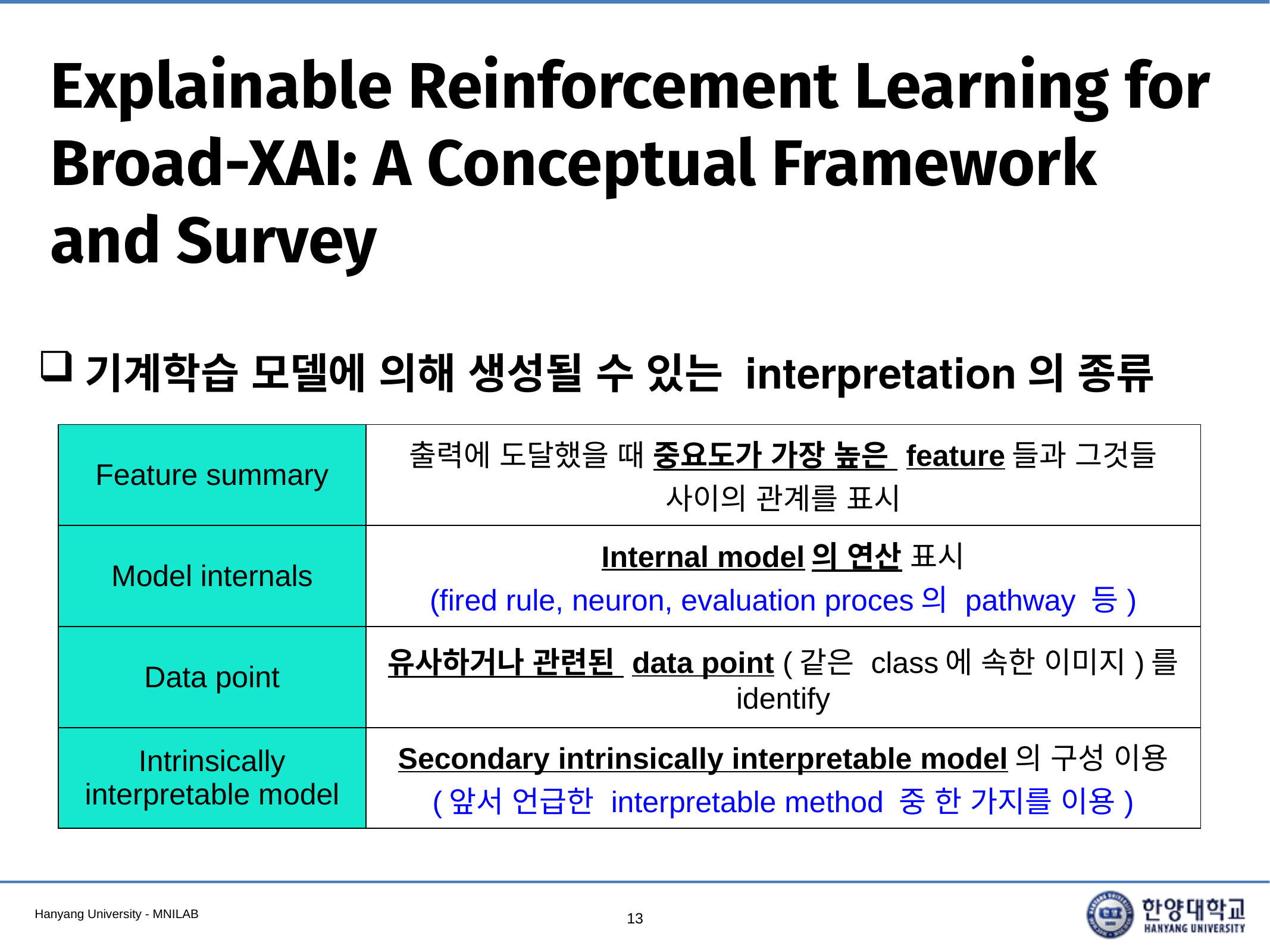

# Explainable Reinforcement Learning for Broad-XAI: A Conceptual Framework and Survey
기계학습 모델에 의해 생성될 수 있는 interpretation의 종류

| Feature summary | 출력에 도달했을 때 중요도가 가장 높은 feature들과 그것들 사이의 관계를 표시 |
| --- | --- |
| Model internals | Internal model의 연산 표시 (fired rule, neuron, evaluation proces의 pathway 등) |
| Data point | 유사하거나 관련된 data point (같은 class에 속한 이미지)를 identify |
| Intrinsically interpretable model | Secondary intrinsically interpretable model의 구성 이용 (앞서 언급한 interpretable method 중 한 가지를 이용) |
13